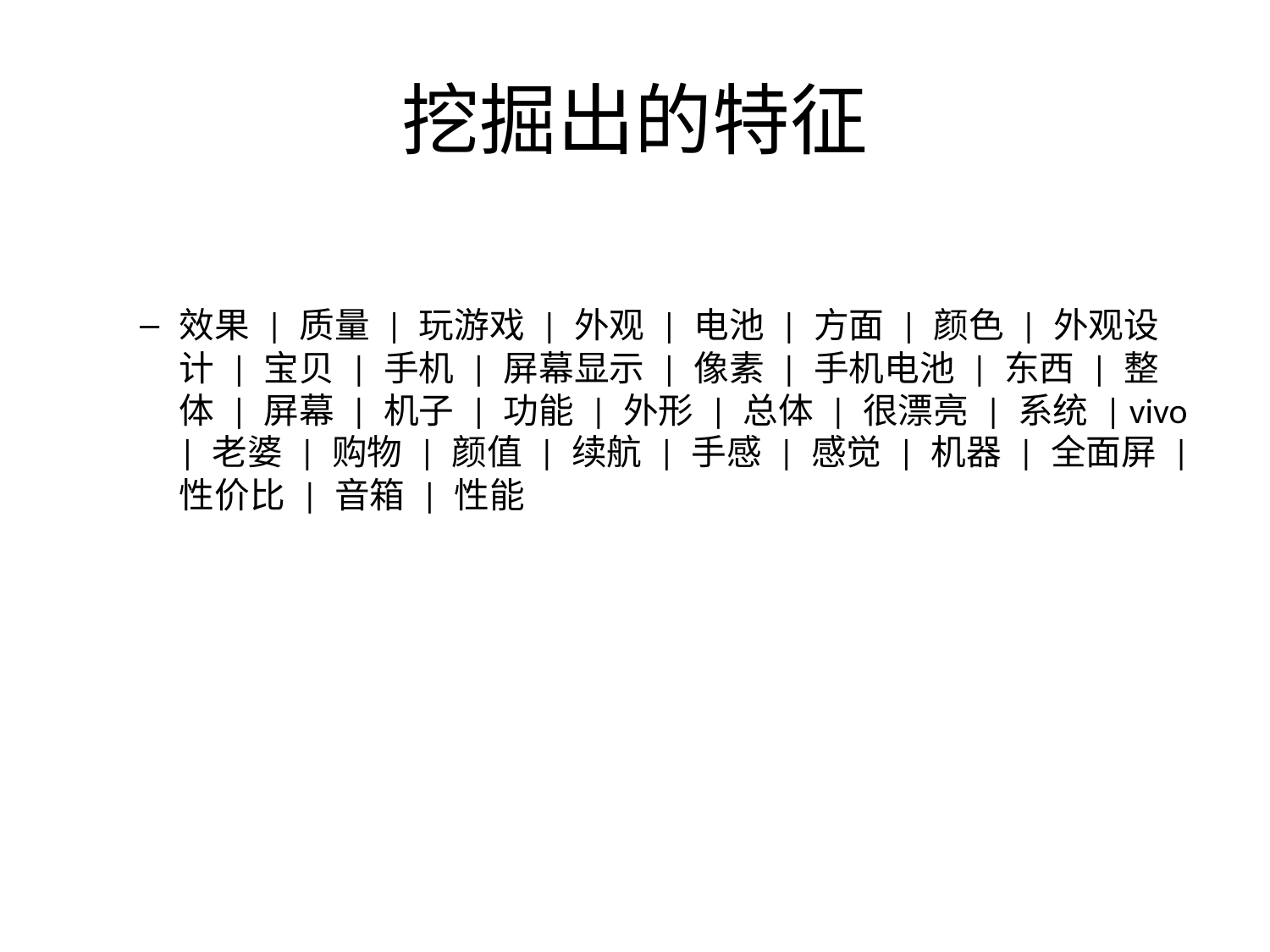

# 挖掘出的特征

效果 | 质量 | 玩游戏 | 外观 | 电池 | 方面 | 颜色 | 外观设计 | 宝贝 | 手机 | 屏幕显示 | 像素 | 手机电池 | 东西 | 整体 | 屏幕 | 机子 | 功能 | 外形 | 总体 | 很漂亮 | 系统 | vivo | 老婆 | 购物 | 颜值 | 续航 | 手感 | 感觉 | 机器 | 全面屏 | 性价比 | 音箱 | 性能